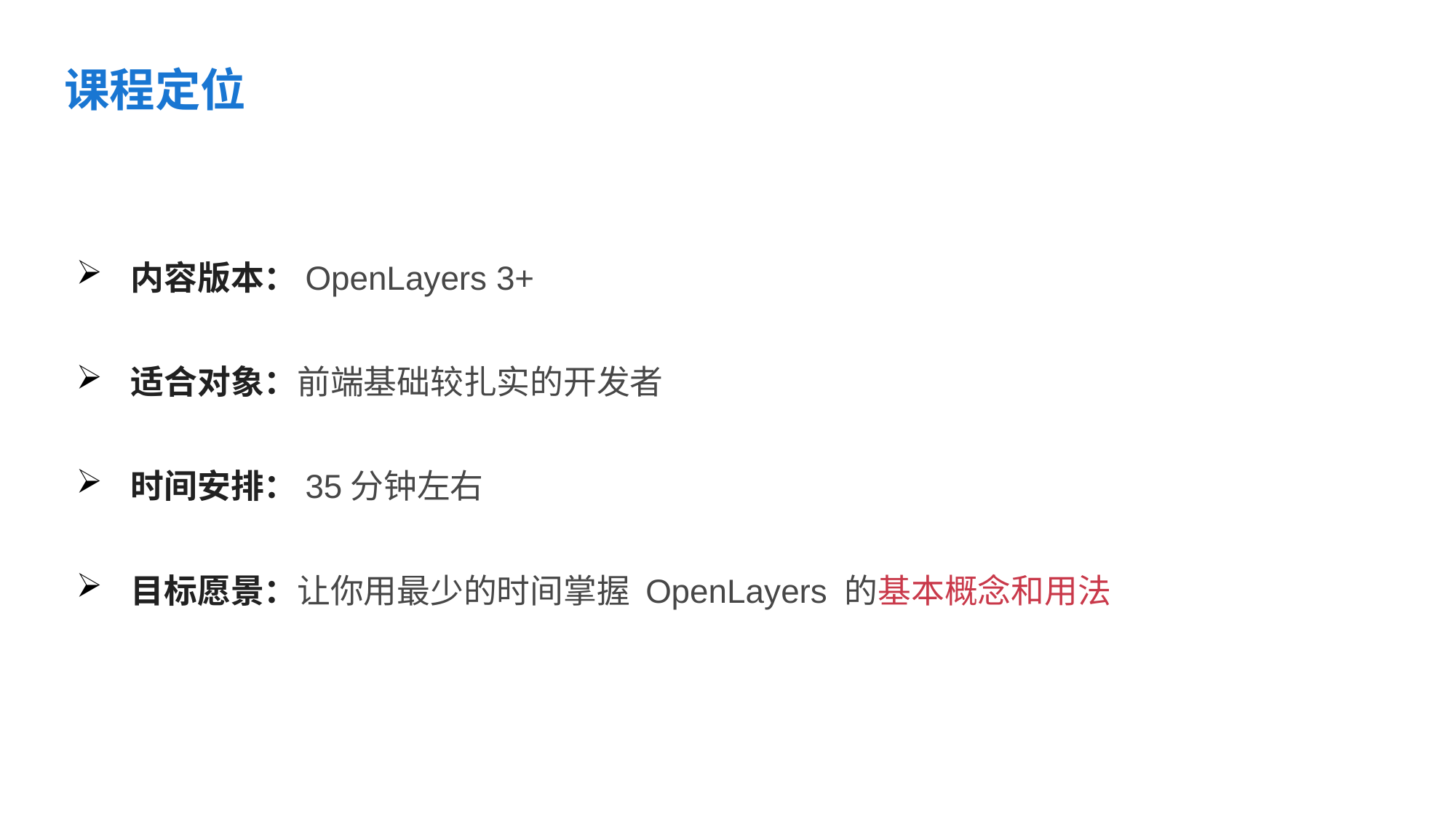

# 课程定位
内容版本：OpenLayers 3+
适合对象：前端基础较扎实的开发者
时间安排：35分钟左右
目标愿景：让你用最少的时间掌握 OpenLayers 的基本概念和用法